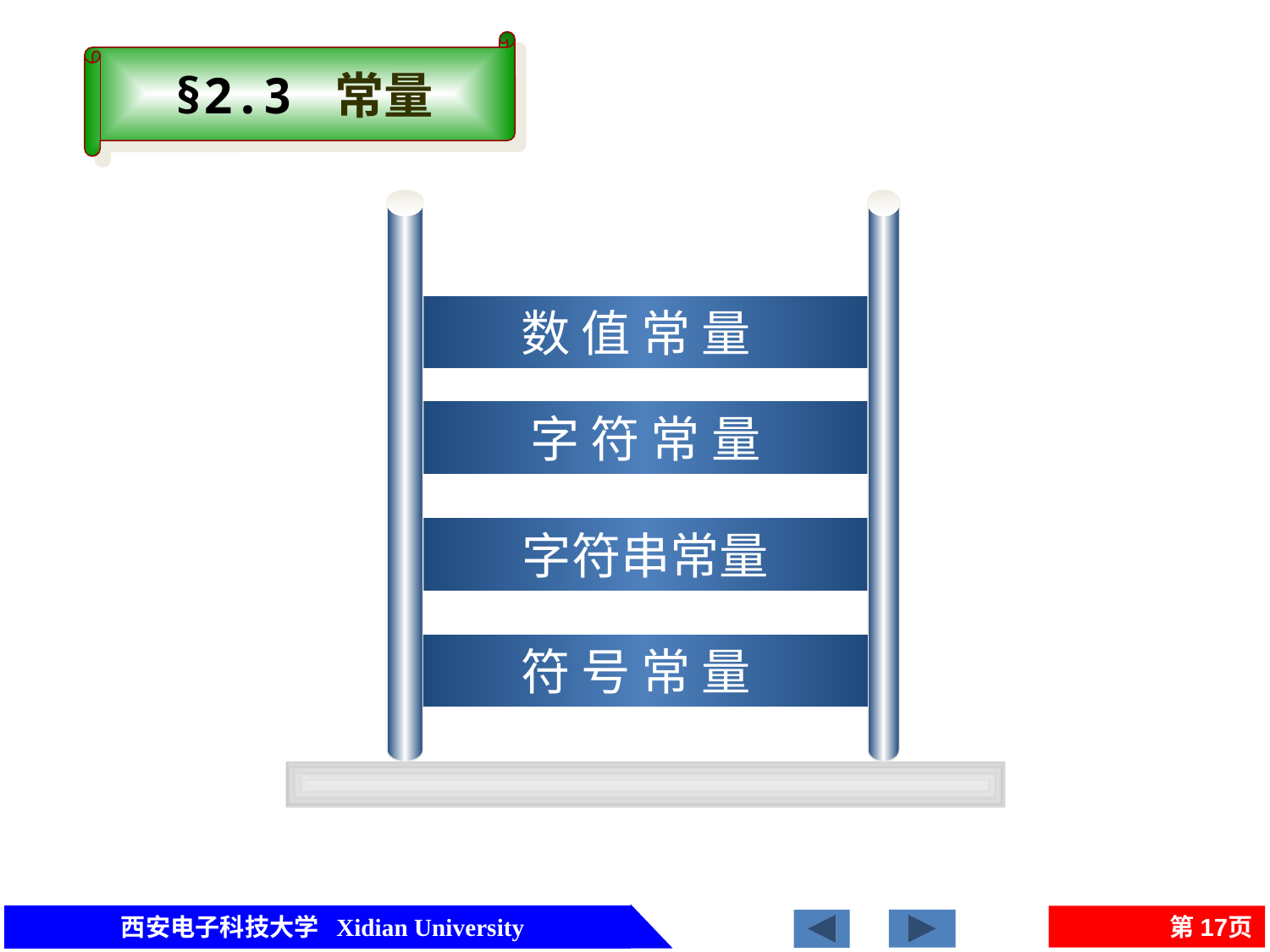

§2.3 常量

数 值 常 量

字 符 常 量
字符串常量
符 号 常 量